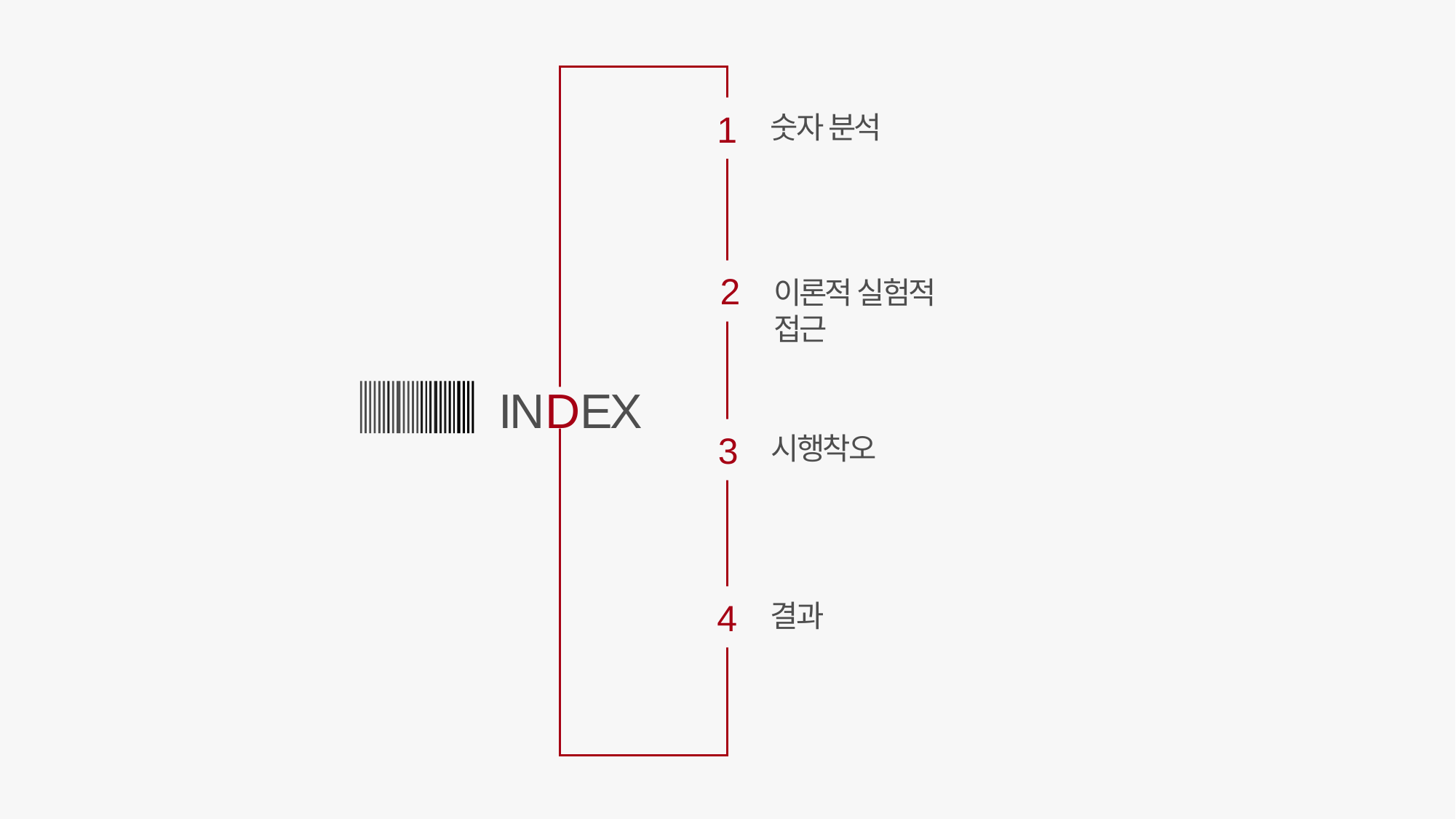

1
숫자 분석

2
이론적 실험적 접근

INDEX

3
시행착오

4
결과